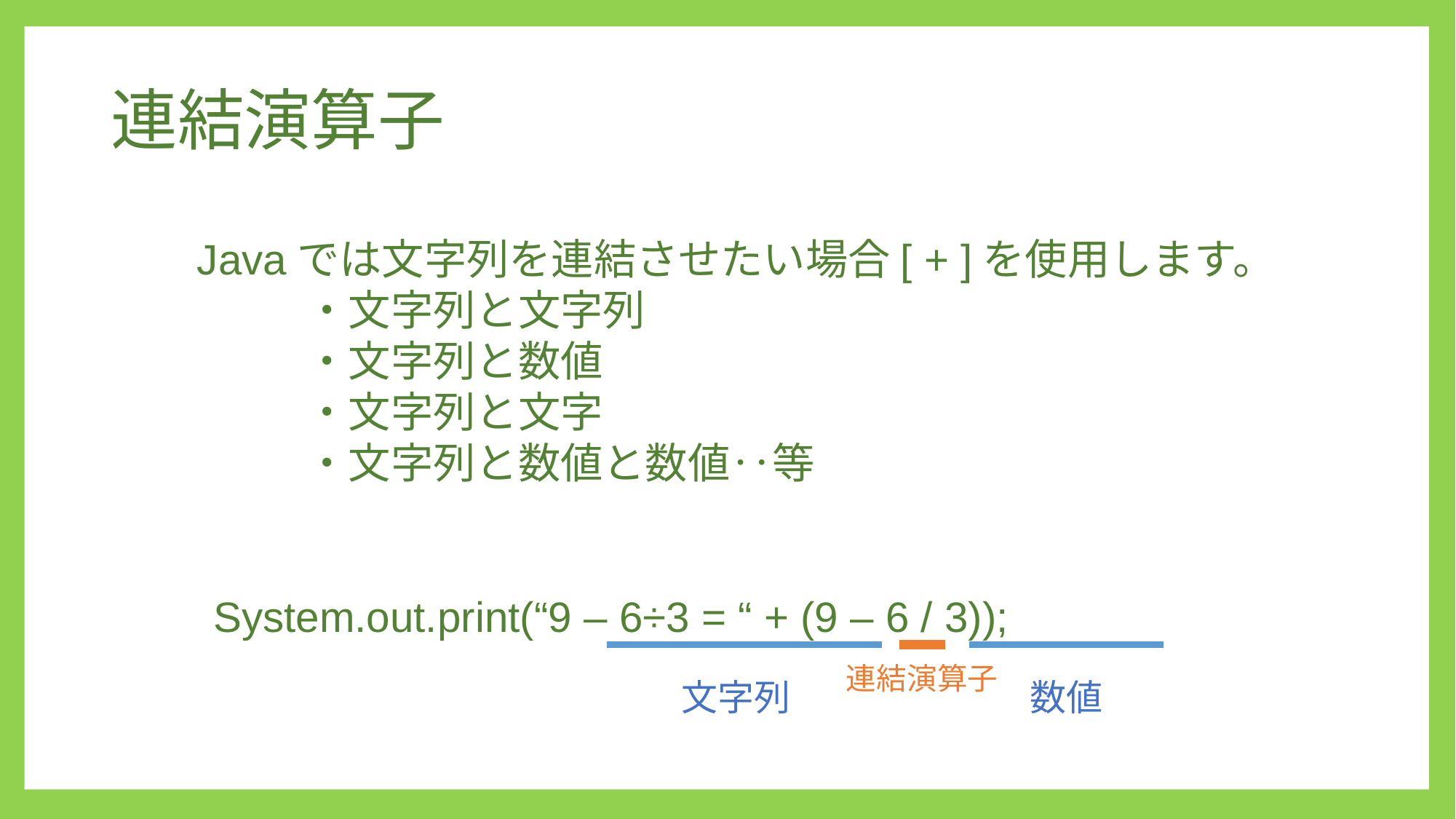

# 連結演算子
Javaでは文字列を連結させたい場合[ + ]を使用します。
	・文字列と文字列
	・文字列と数値
	・文字列と文字
	・文字列と数値と数値‥等

System.out.print(“9 – 6÷3 = “ + (9 – 6 / 3));
連結演算子
文字列
数値